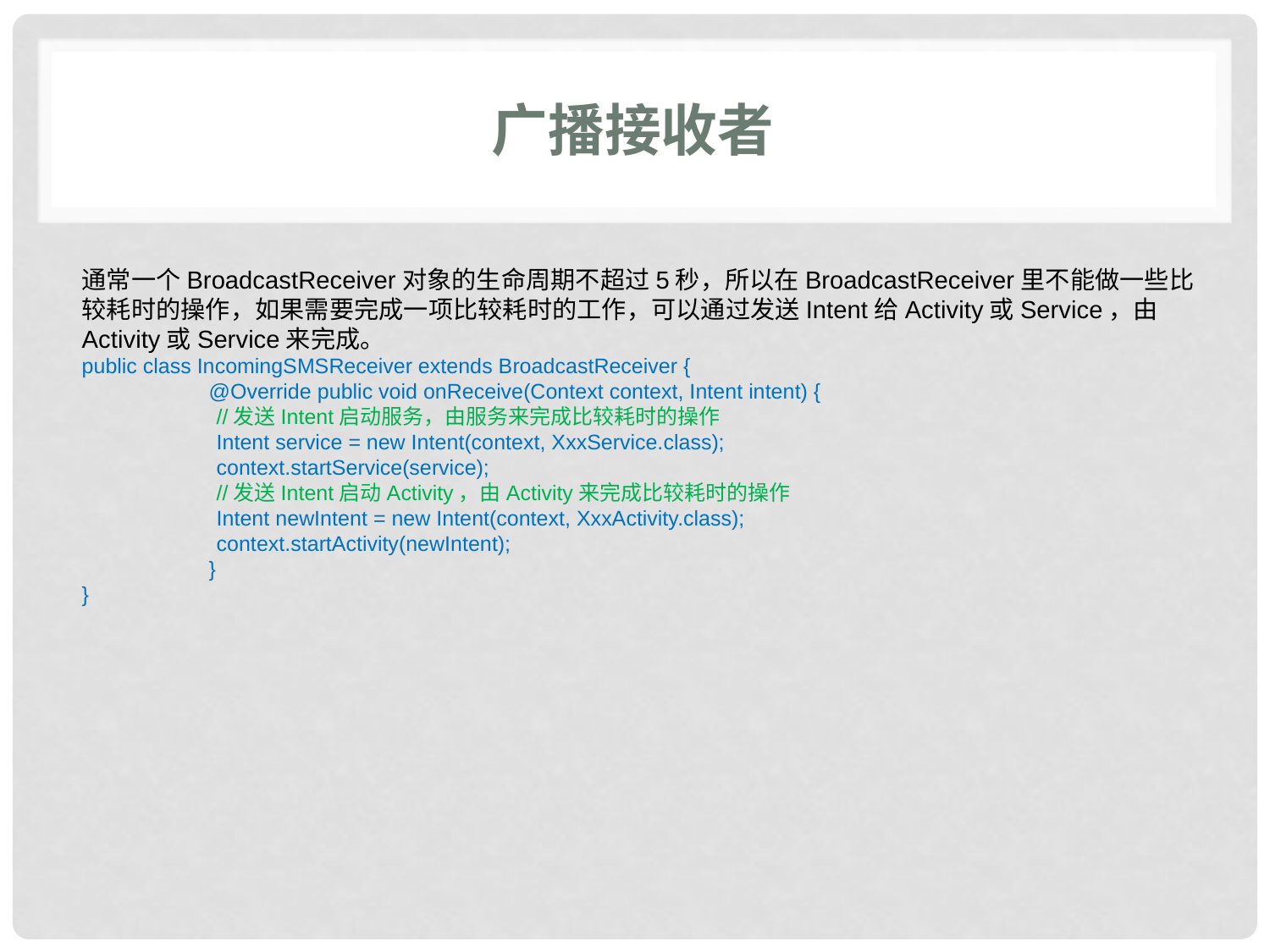

# 广播接收者
通常一个BroadcastReceiver对象的生命周期不超过5秒，所以在BroadcastReceiver里不能做一些比较耗时的操作，如果需要完成一项比较耗时的工作，可以通过发送Intent给Activity或Service，由Activity或Service来完成。
public class IncomingSMSReceiver extends BroadcastReceiver {
	@Override public void onReceive(Context context, Intent intent) {
            //发送Intent启动服务，由服务来完成比较耗时的操作
            Intent service = new Intent(context, XxxService.class);
            context.startService(service);
            //发送Intent启动Activity，由Activity来完成比较耗时的操作
            Intent newIntent = new Intent(context, XxxActivity.class);
            context.startActivity(newIntent);
	}
}